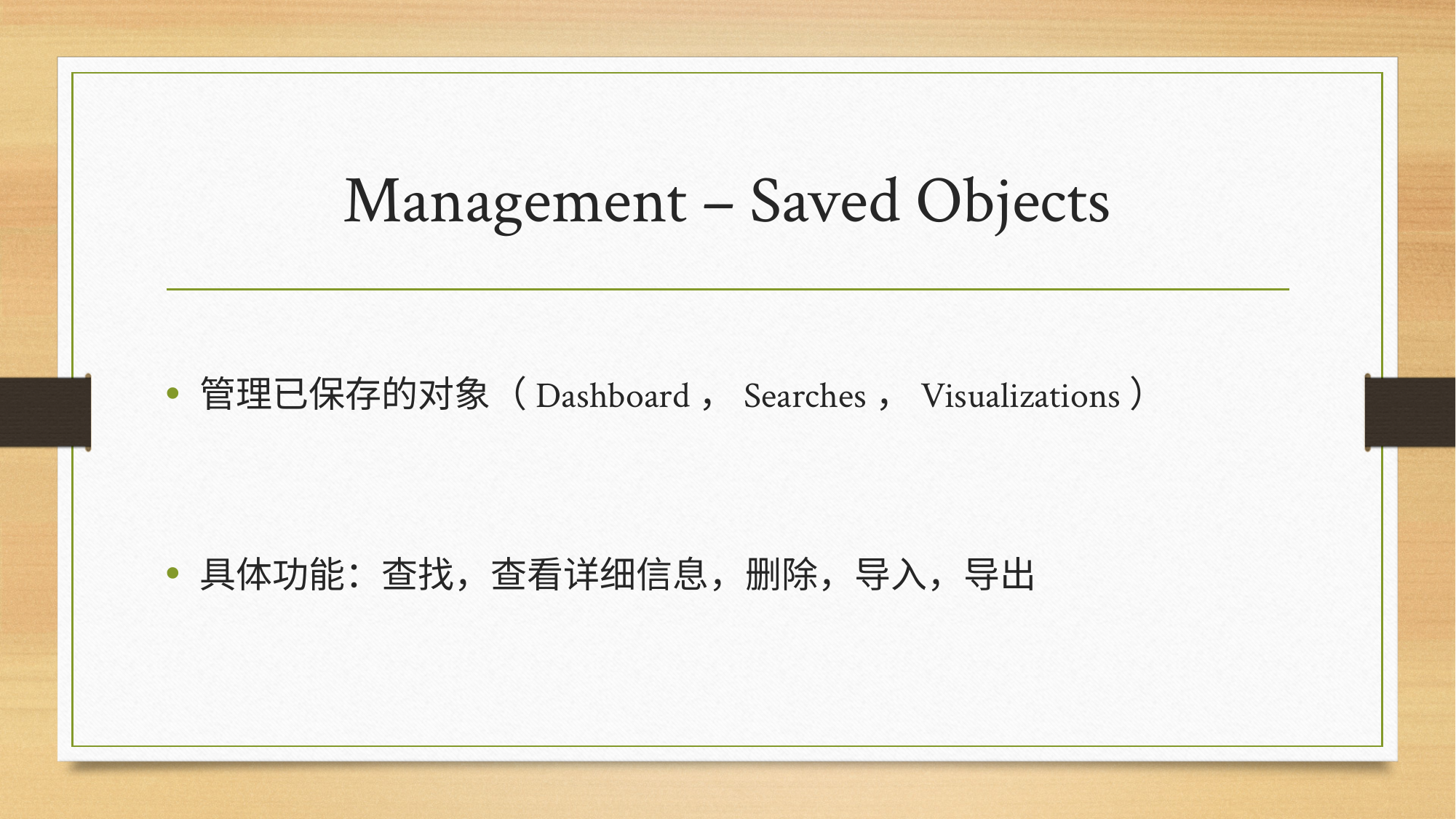

# Management – Saved Objects

管理已保存的对象（Dashboard，Searches，Visualizations）

具体功能：查找，查看详细信息，删除，导入，导出